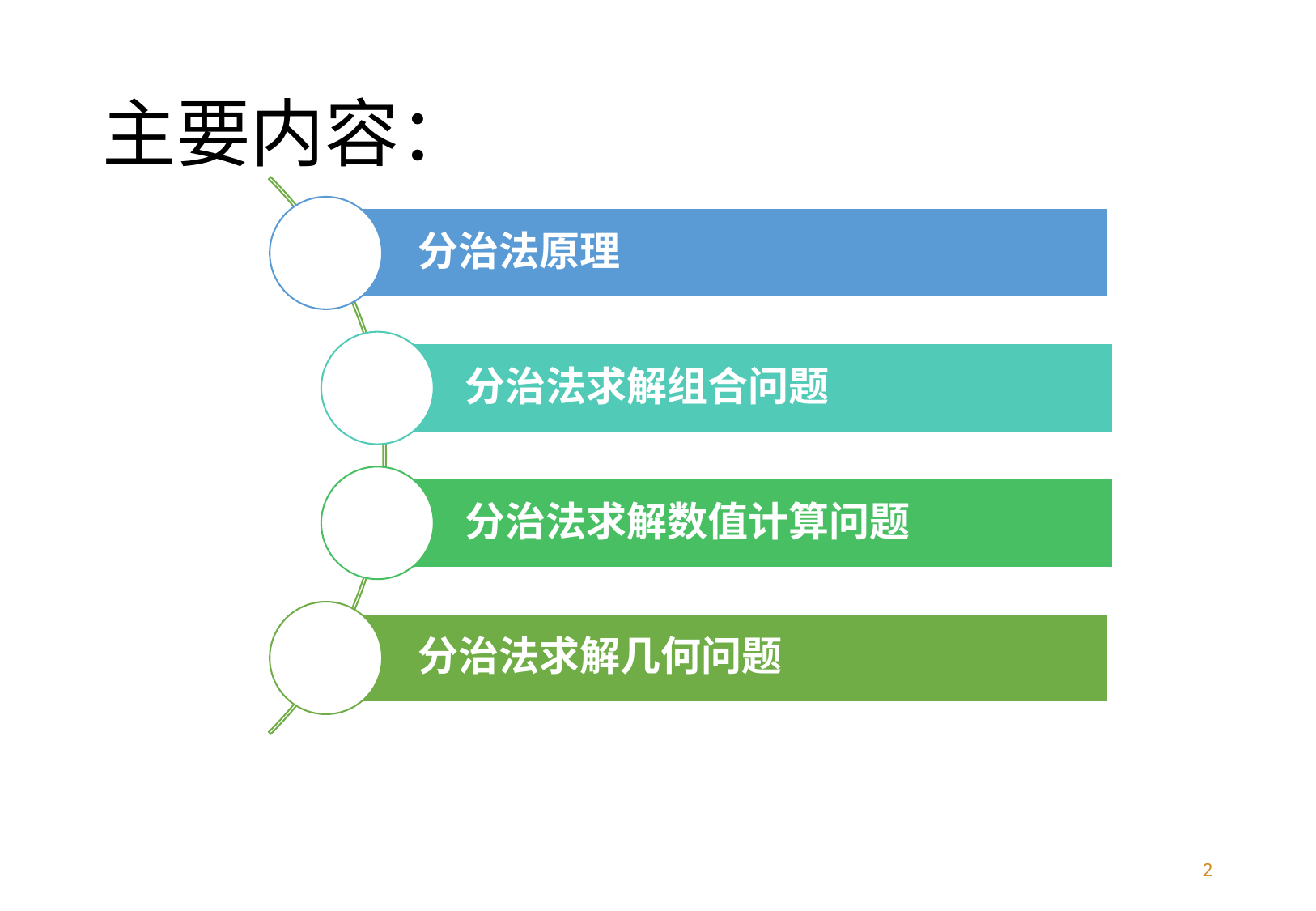

# 主要内容：
分治法原理
分治法求解组合问题
分治法求解数值计算问题
分治法求解几何问题
2